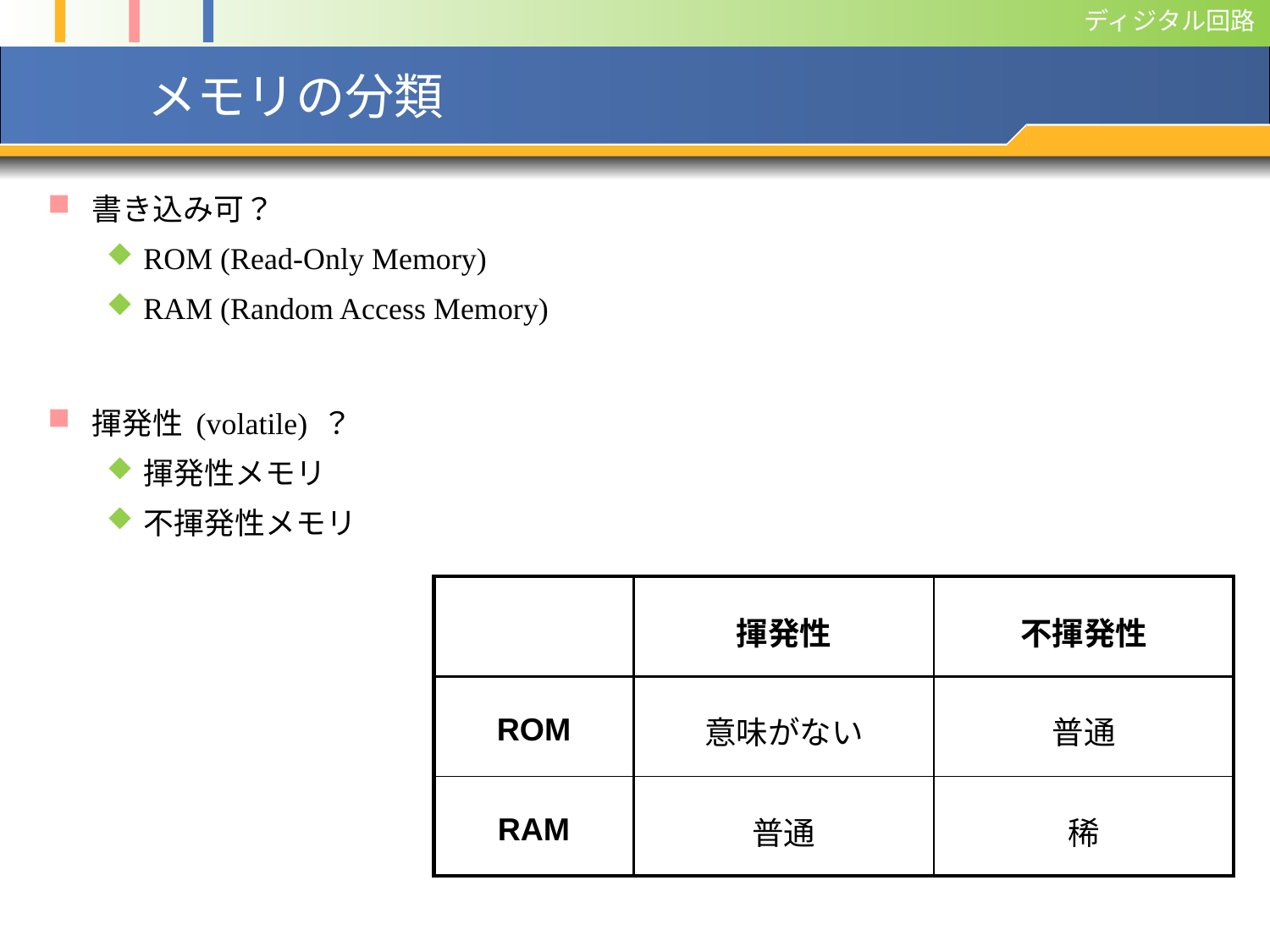

# メモリの分類
書き込み可？
ROM (Read-Only Memory)
RAM (Random Access Memory)

揮発性 (volatile) ？
揮発性メモリ
不揮発性メモリ
|  | 揮発性 | 不揮発性 |
| --- | --- | --- |
| ROM | 意味がない | 普通 |
| RAM | 普通 | 稀 |